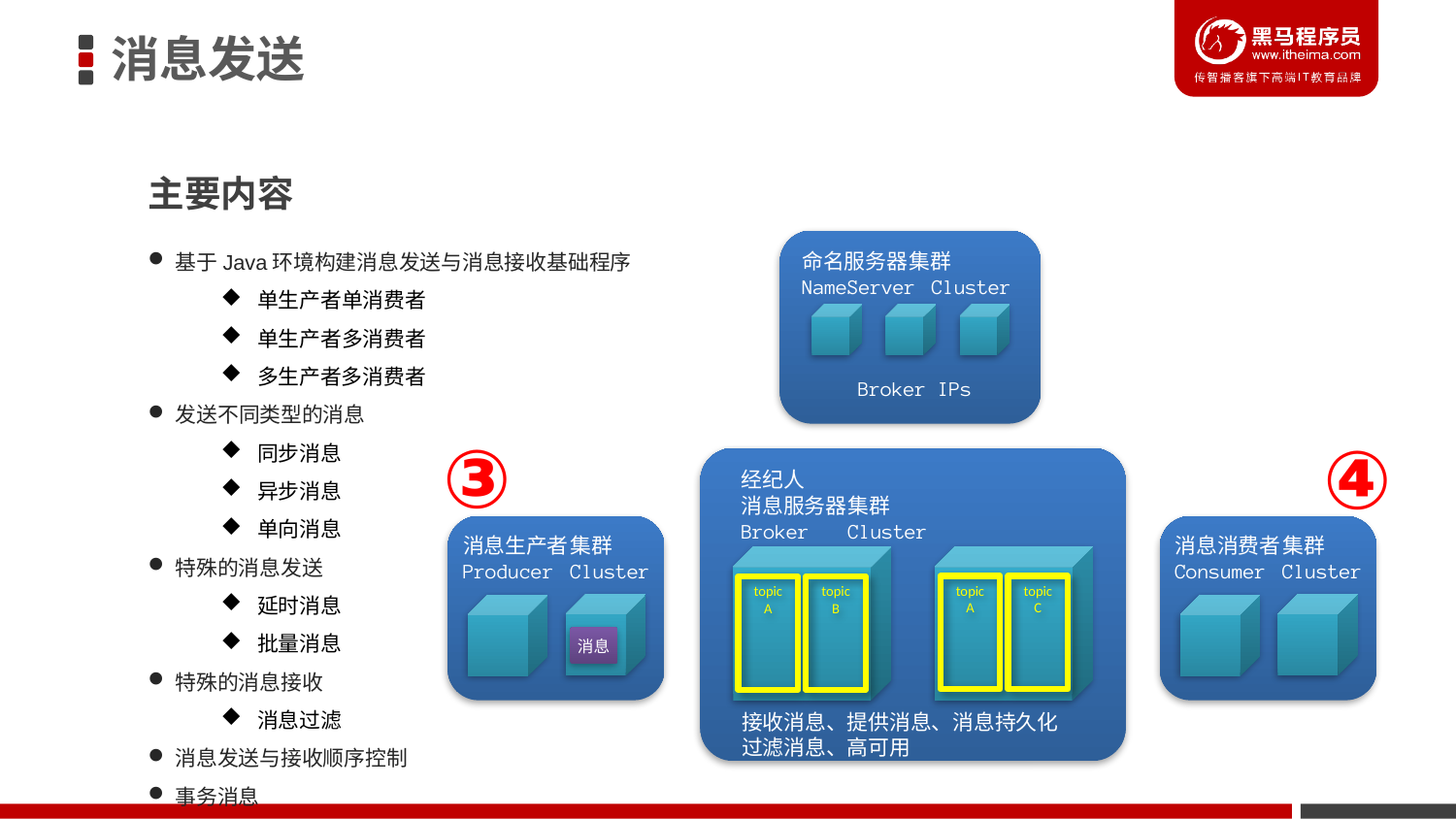

消息发送
主要内容
基于Java环境构建消息发送与消息接收基础程序
单生产者单消费者
单生产者多消费者
多生产者多消费者
发送不同类型的消息
同步消息
异步消息
单向消息
特殊的消息发送
延时消息
批量消息
特殊的消息接收
消息过滤
消息发送与接收顺序控制
事务消息

命名服务器
NameServer
集群
  Cluster

Broker IPs
③
④

经纪人
消息服务器
Broker
集群
Cluster

topic
A

topic
C

topic
A

topic
B

接收消息、提供消息、消息持久化
过滤消息、高可用

消息生产者
Producer
集群
Cluster

消息

消息消费者
Consumer
集群
Cluster
集群
Cluster